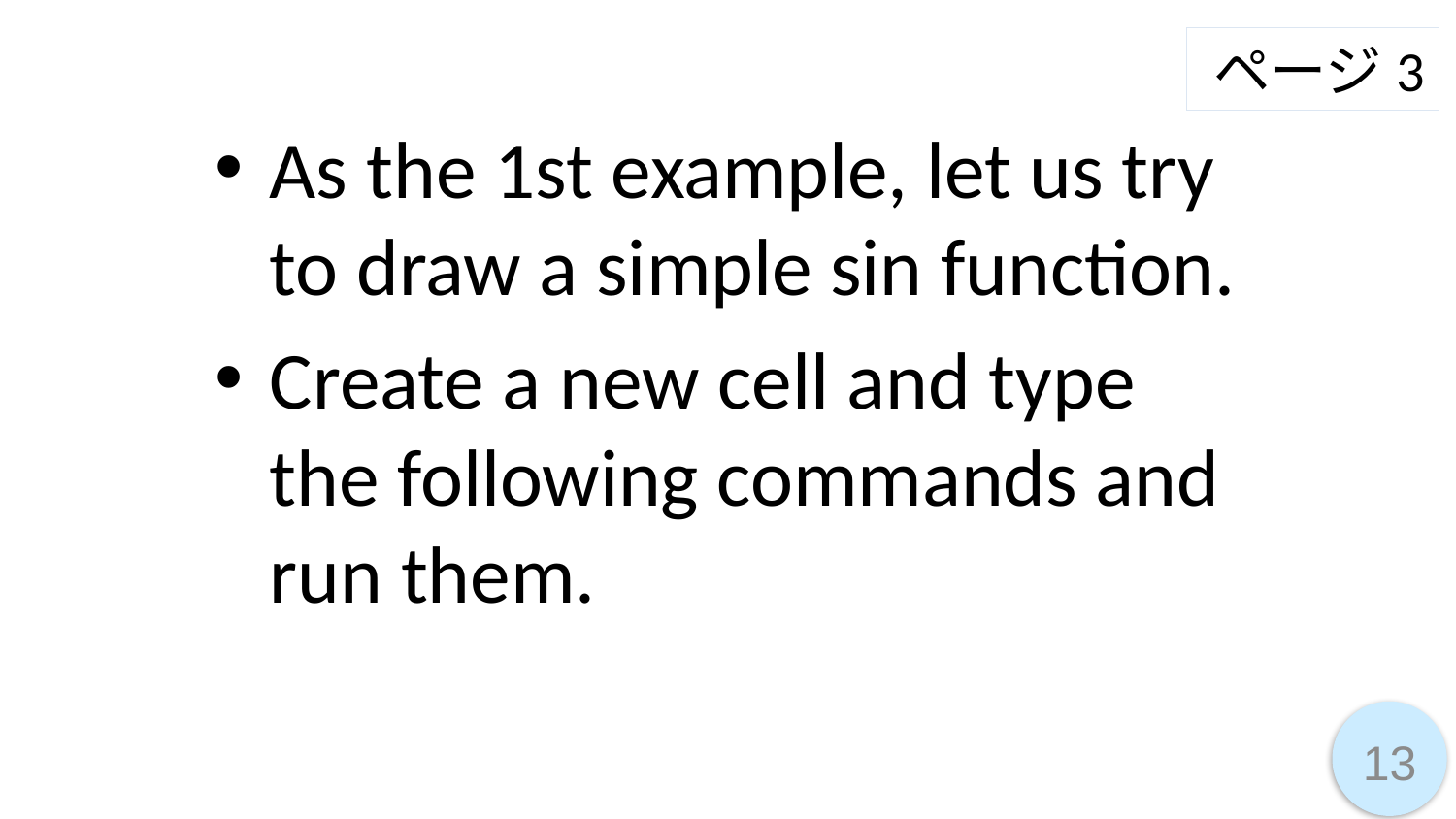

ページ3
As the 1st example, let us try to draw a simple sin function.
Create a new cell and type
the following commands and run them.
13